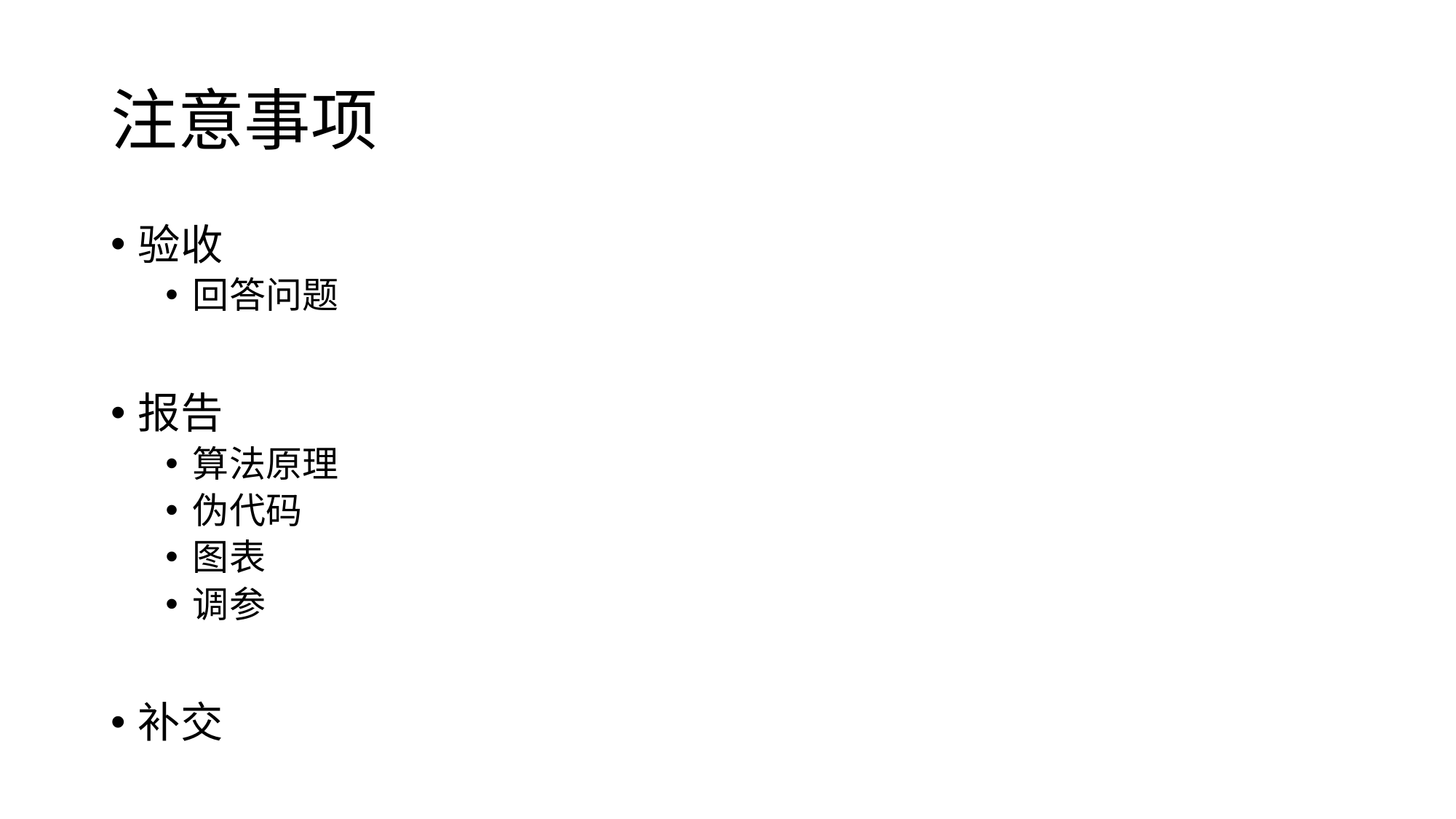

# 注意事项
验收
回答问题

报告
算法原理
伪代码
图表
调参

补交